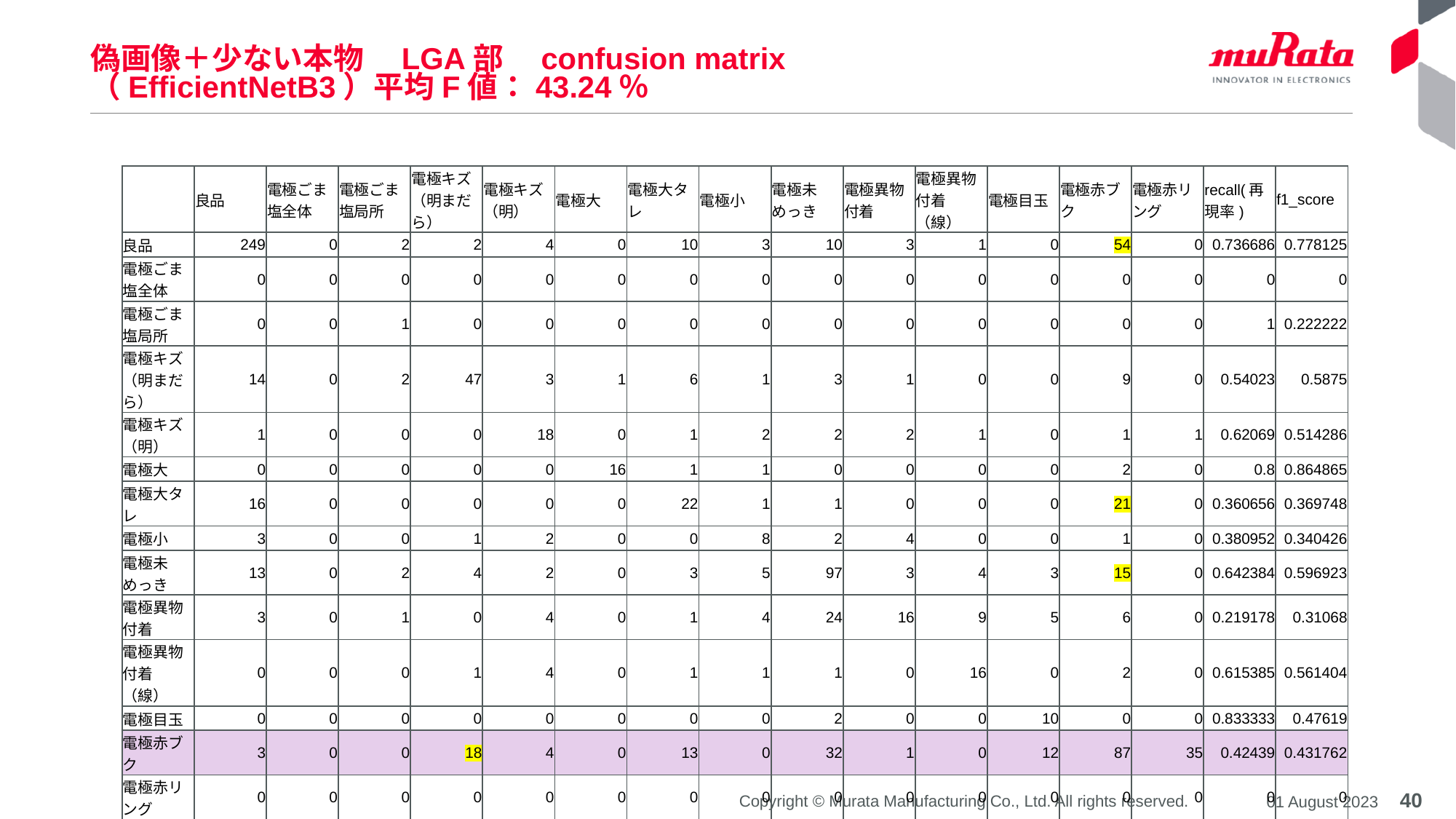

# 偽画像＋少ない本物　LGA部　confusion matrix　 （EfficientNetB3）平均F値：43.24％
|  | 良品 | 電極ごま塩全体 | 電極ごま塩局所 | 電極キズ（明まだら） | 電極キズ（明） | 電極大 | 電極大タレ | 電極小 | 電極未めっき | 電極異物付着 | 電極異物付着（線） | 電極目玉 | 電極赤ブク | 電極赤リング | recall(再現率) | f1\_score |
| --- | --- | --- | --- | --- | --- | --- | --- | --- | --- | --- | --- | --- | --- | --- | --- | --- |
| 良品 | 249 | 0 | 2 | 2 | 4 | 0 | 10 | 3 | 10 | 3 | 1 | 0 | 54 | 0 | 0.736686 | 0.778125 |
| 電極ごま塩全体 | 0 | 0 | 0 | 0 | 0 | 0 | 0 | 0 | 0 | 0 | 0 | 0 | 0 | 0 | 0 | 0 |
| 電極ごま塩局所 | 0 | 0 | 1 | 0 | 0 | 0 | 0 | 0 | 0 | 0 | 0 | 0 | 0 | 0 | 1 | 0.222222 |
| 電極キズ（明まだら） | 14 | 0 | 2 | 47 | 3 | 1 | 6 | 1 | 3 | 1 | 0 | 0 | 9 | 0 | 0.54023 | 0.5875 |
| 電極キズ（明） | 1 | 0 | 0 | 0 | 18 | 0 | 1 | 2 | 2 | 2 | 1 | 0 | 1 | 1 | 0.62069 | 0.514286 |
| 電極大 | 0 | 0 | 0 | 0 | 0 | 16 | 1 | 1 | 0 | 0 | 0 | 0 | 2 | 0 | 0.8 | 0.864865 |
| 電極大タレ | 16 | 0 | 0 | 0 | 0 | 0 | 22 | 1 | 1 | 0 | 0 | 0 | 21 | 0 | 0.360656 | 0.369748 |
| 電極小 | 3 | 0 | 0 | 1 | 2 | 0 | 0 | 8 | 2 | 4 | 0 | 0 | 1 | 0 | 0.380952 | 0.340426 |
| 電極未めっき | 13 | 0 | 2 | 4 | 2 | 0 | 3 | 5 | 97 | 3 | 4 | 3 | 15 | 0 | 0.642384 | 0.596923 |
| 電極異物付着 | 3 | 0 | 1 | 0 | 4 | 0 | 1 | 4 | 24 | 16 | 9 | 5 | 6 | 0 | 0.219178 | 0.31068 |
| 電極異物付着（線） | 0 | 0 | 0 | 1 | 4 | 0 | 1 | 1 | 1 | 0 | 16 | 0 | 2 | 0 | 0.615385 | 0.561404 |
| 電極目玉 | 0 | 0 | 0 | 0 | 0 | 0 | 0 | 0 | 2 | 0 | 0 | 10 | 0 | 0 | 0.833333 | 0.47619 |
| 電極赤ブク | 3 | 0 | 0 | 18 | 4 | 0 | 13 | 0 | 32 | 1 | 0 | 12 | 87 | 35 | 0.42439 | 0.431762 |
| 電極赤リング | 0 | 0 | 0 | 0 | 0 | 0 | 0 | 0 | 0 | 0 | 0 | 0 | 0 | 0 | 0 | 0 |
| precision | 0.824503 | 0 | 0.125 | 0.643836 | 0.439024 | 0.941176 | 0.37931 | 0.307692 | 0.557471 | 0.533333 | 0.516129 | 0.333333 | 0.439394 | 0 | 0.573242 |  |